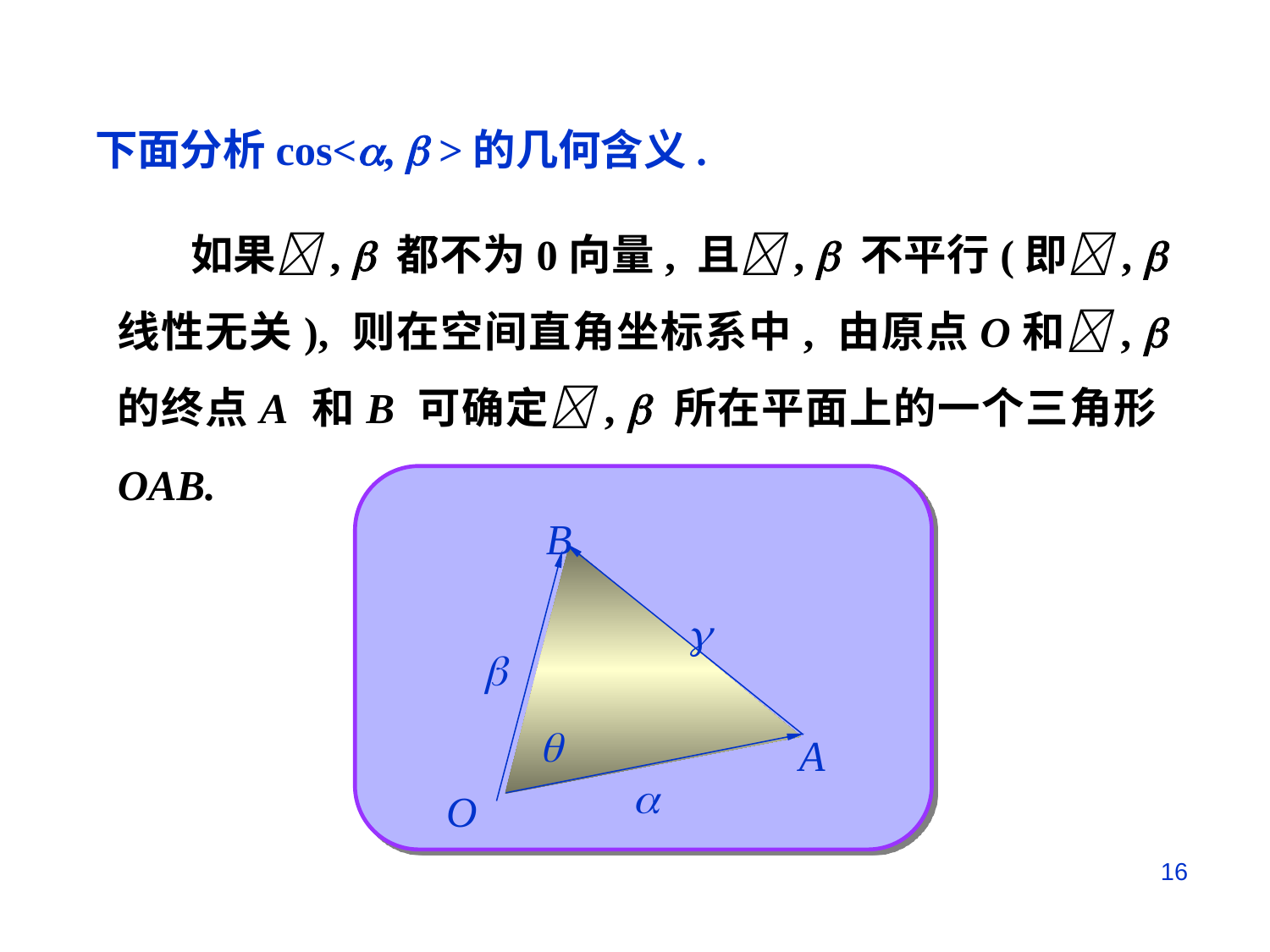

下面分析cos<α, β >的几何含义.
      如果α, β 都不为0向量, 且α, β 不平行(即α, β 线性无关), 则在空间直角坐标系中, 由原点O和α, β 的终点A 和B 可确定α, β 所在平面上的一个三角形OAB.

B
γ
β
θ
A
α
O

16